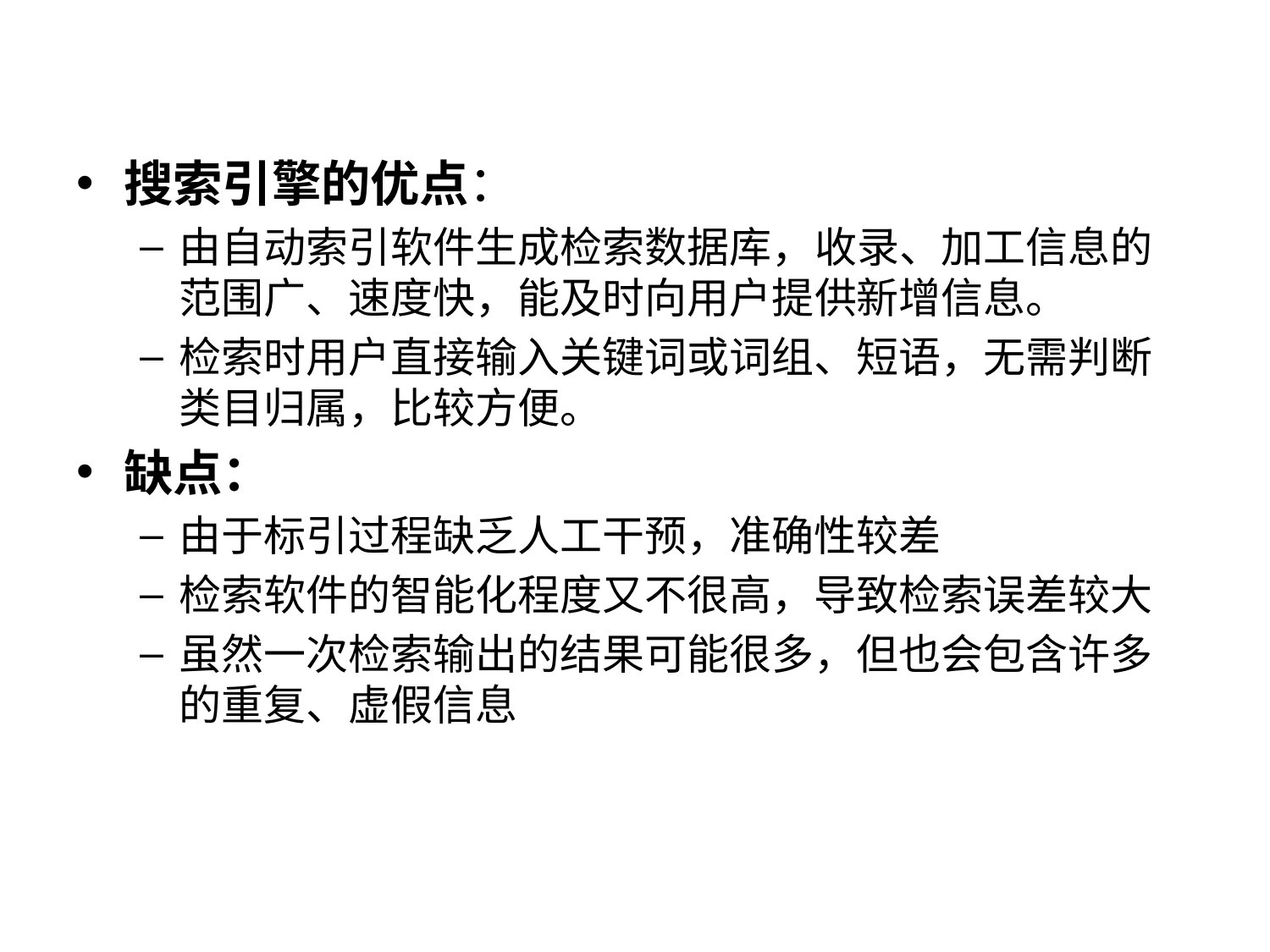

搜索引擎的优点：
由自动索引软件生成检索数据库，收录、加工信息的范围广、速度快，能及时向用户提供新增信息。
检索时用户直接输入关键词或词组、短语，无需判断类目归属，比较方便。
缺点：
由于标引过程缺乏人工干预，准确性较差
检索软件的智能化程度又不很高，导致检索误差较大
虽然一次检索输出的结果可能很多，但也会包含许多的重复、虚假信息